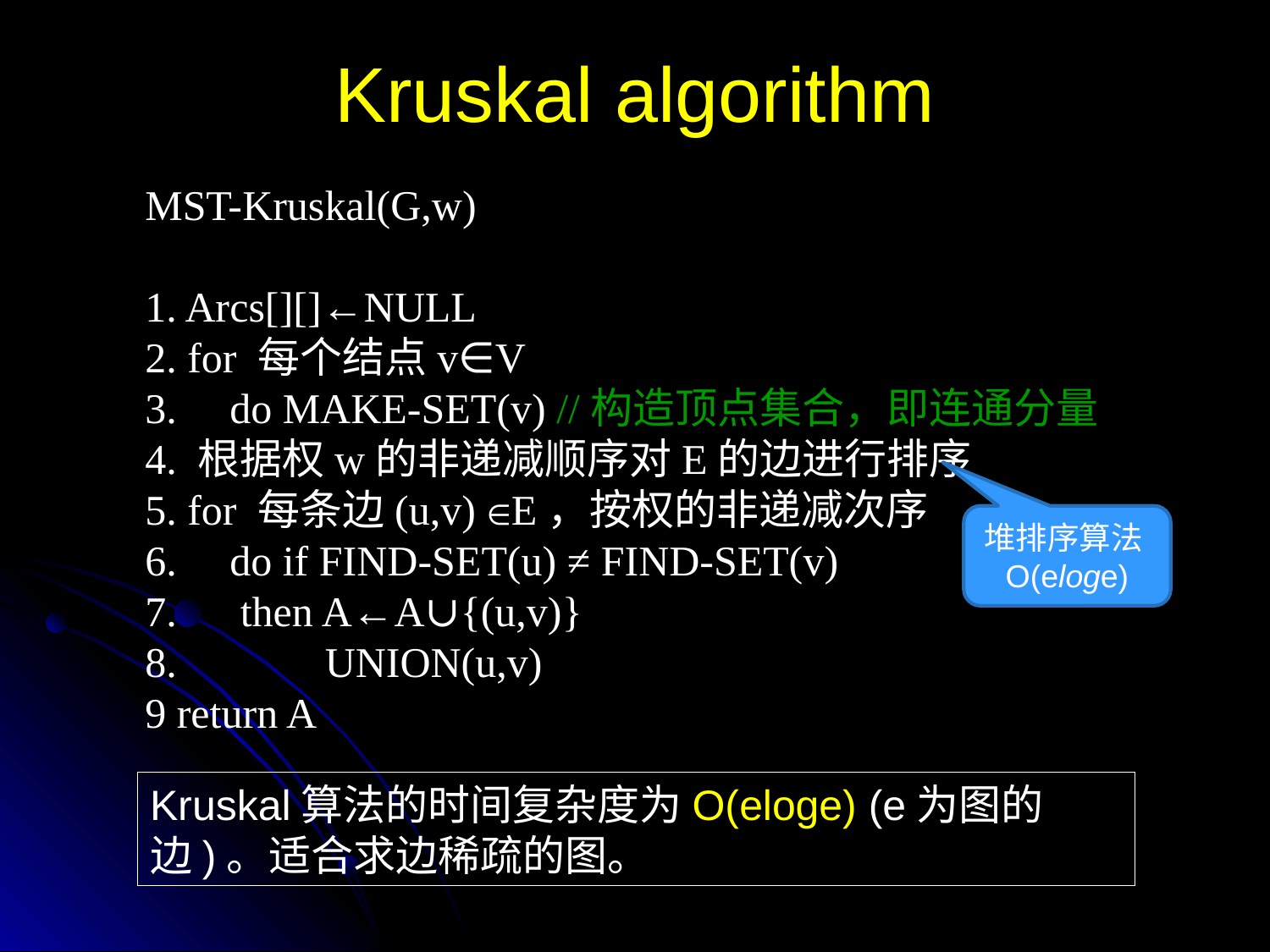

Kruskal algorithm
MST-Kruskal(G,w)

1. Arcs[][]←NULL
2. for 每个结点v∈V
3.     do MAKE-SET(v) //构造顶点集合，即连通分量
4. 根据权w的非递减顺序对E的边进行排序
5. for 每条边(u,v) ∈E，按权的非递减次序
6.     do if FIND-SET(u) ≠ FIND-SET(v)
7.      then A←A∪{(u,v)}
8.              UNION(u,v)
9 return A
堆排序算法O(eloge)
Kruskal算法的时间复杂度为O(eloge) (e为图的边)。适合求边稀疏的图。